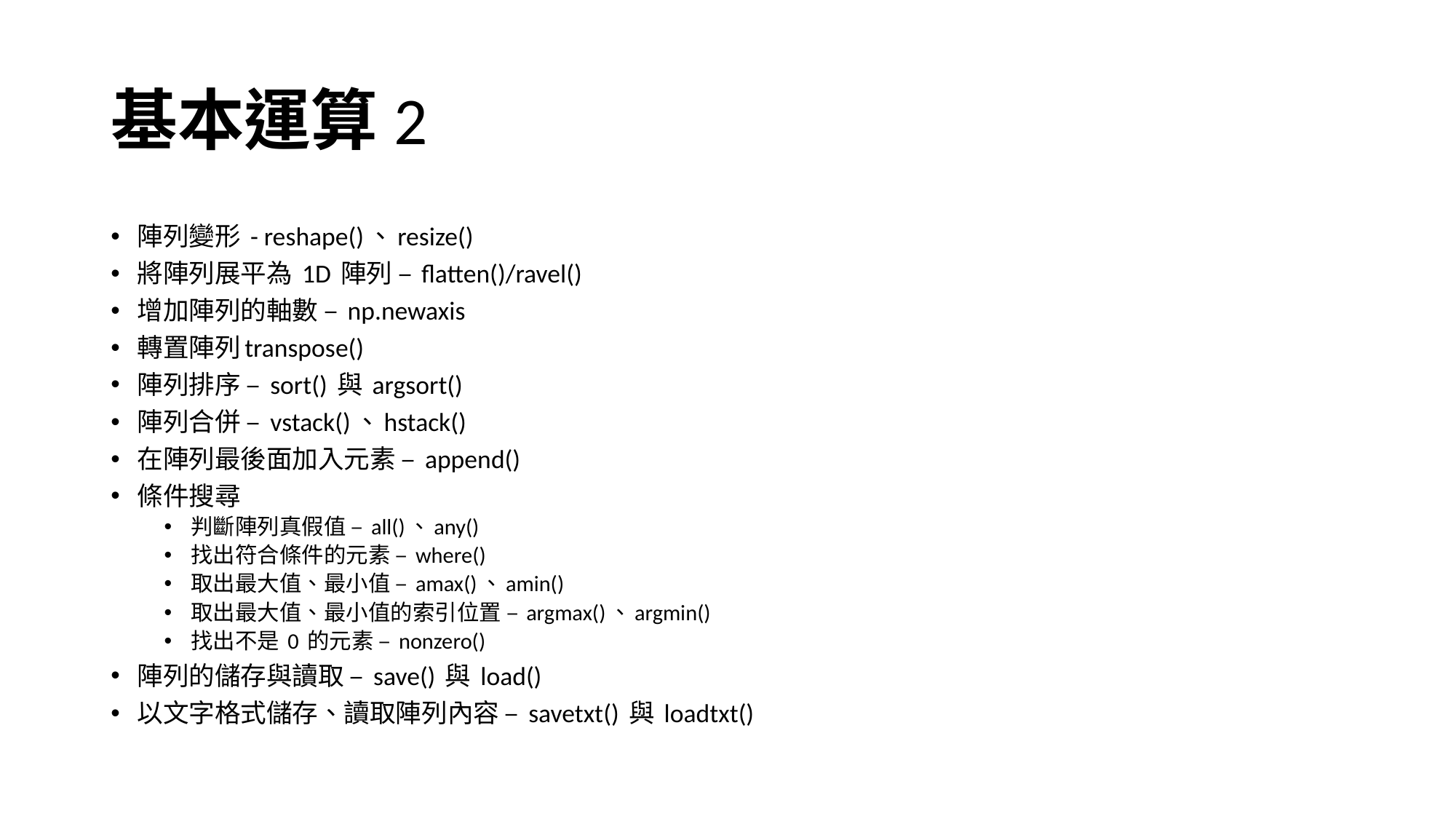

# 基本運算2
陣列變形 - reshape()、resize()
將陣列展平為 1D 陣列 – flatten()/ravel()
增加陣列的軸數 – np.newaxis
轉置陣列transpose()
陣列排序 – sort() 與 argsort()
陣列合併 – vstack()、hstack()
在陣列最後面加入元素 – append()
條件搜尋
判斷陣列真假值 – all()、any()
找出符合條件的元素 – where()
取出最大值、最小值 – amax()、amin()
取出最大值、最小值的索引位置 – argmax()、argmin()
找出不是 0 的元素 – nonzero()
陣列的儲存與讀取 – save() 與 load()
以文字格式儲存、讀取陣列內容 – savetxt() 與 loadtxt()